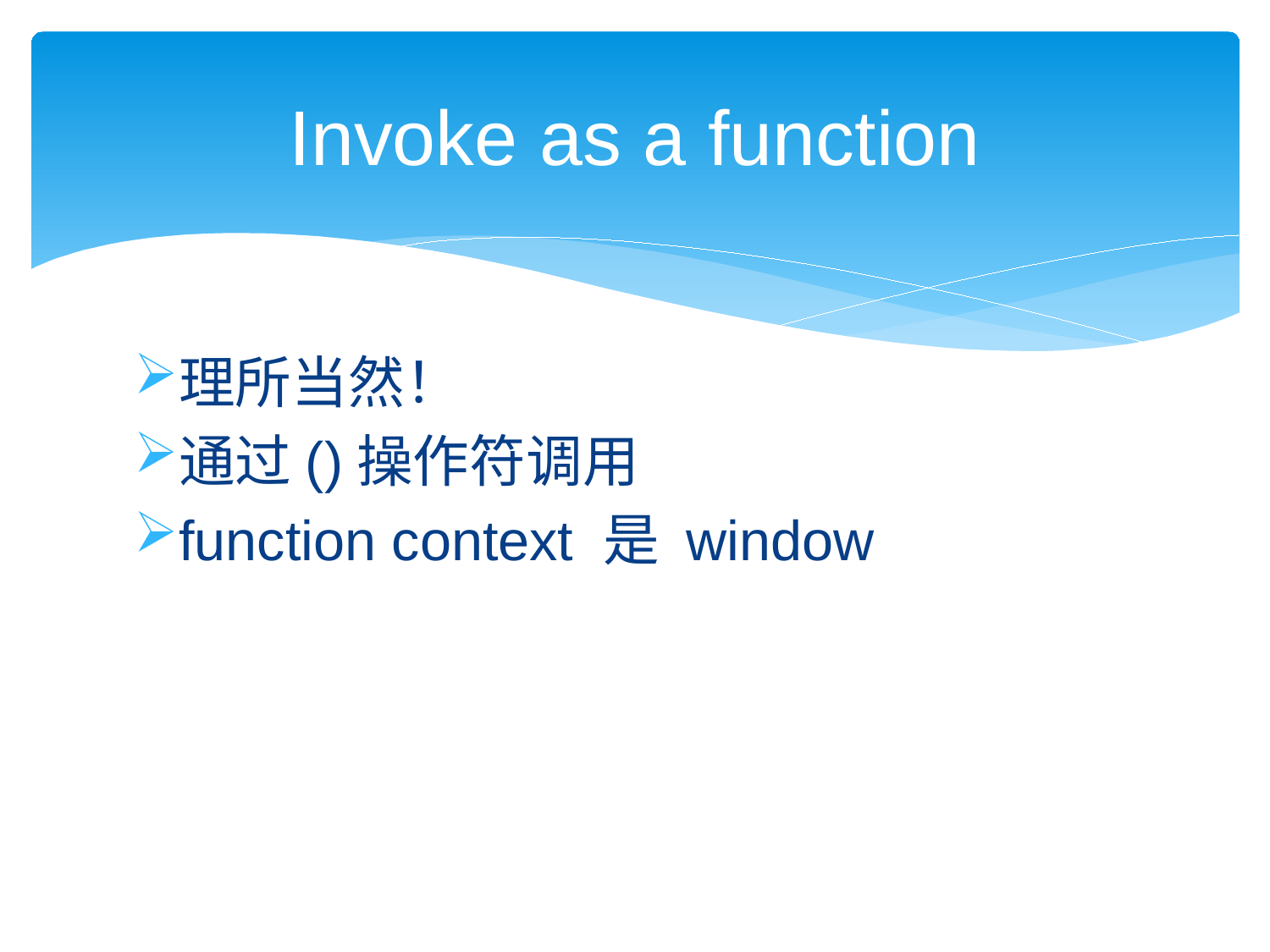

# Invoke as a function

理所当然！
通过()操作符调用
function context 是 window